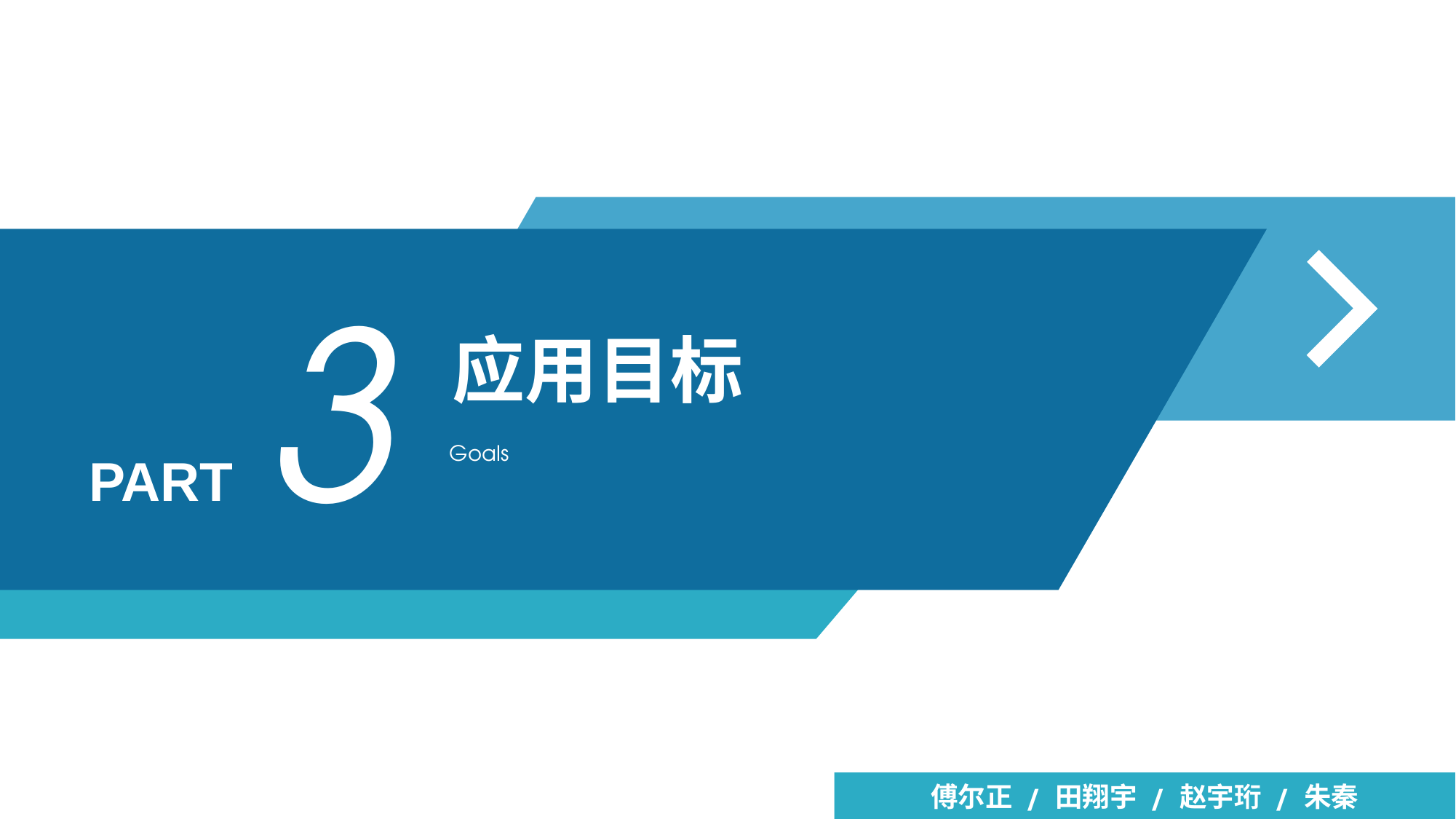

3
应用目标

Goals
PART
傅尔正 / 田翔宇 / 赵宇珩 / 朱秦